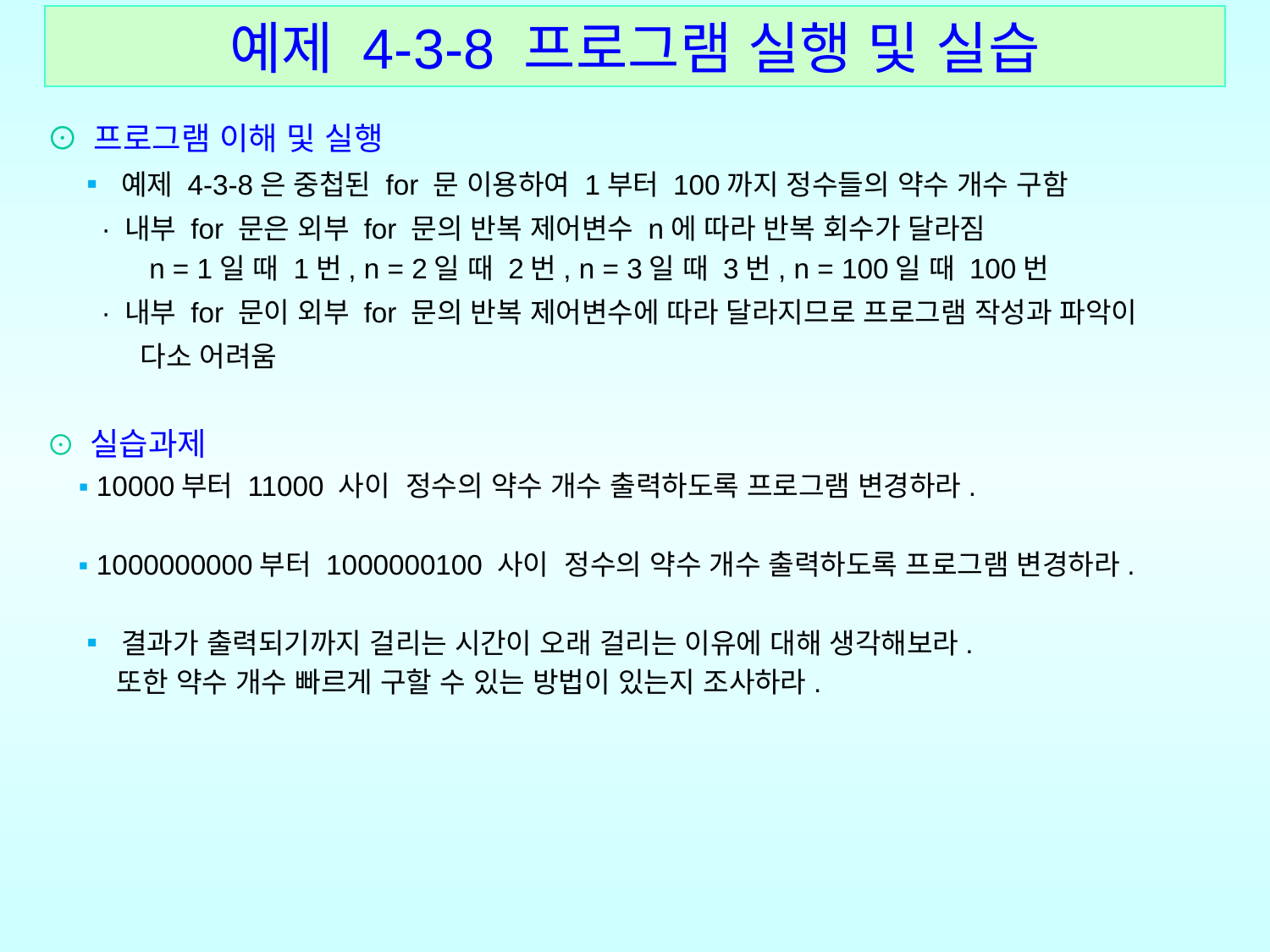

예제 4-3-8 프로그램 실행 및 실습
⊙ 프로그램 이해 및 실행
    ▪ 예제 4-3-8은 중첩된 for 문 이용하여 1부터 100까지 정수들의 약수 개수 구함
       ∙ 내부 for 문은 외부 for 문의 반복 제어변수 n에 따라 반복 회수가 달라짐
             n = 1일 때 1번, n = 2일 때 2번, n = 3일 때 3번, n = 100일 때 100번
       ∙ 내부 for 문이 외부 for 문의 반복 제어변수에 따라 달라지므로 프로그램 작성과 파악이
           다소 어려움

⊙ 실습과제
    ▪ 10000부터 11000 사이  정수의 약수 개수 출력하도록 프로그램 변경하라.

    ▪ 1000000000부터 1000000100 사이  정수의 약수 개수 출력하도록 프로그램 변경하라.

    ▪ 결과가 출력되기까지 걸리는 시간이 오래 걸리는 이유에 대해 생각해보라.
        또한 약수 개수 빠르게 구할 수 있는 방법이 있는지 조사하라.